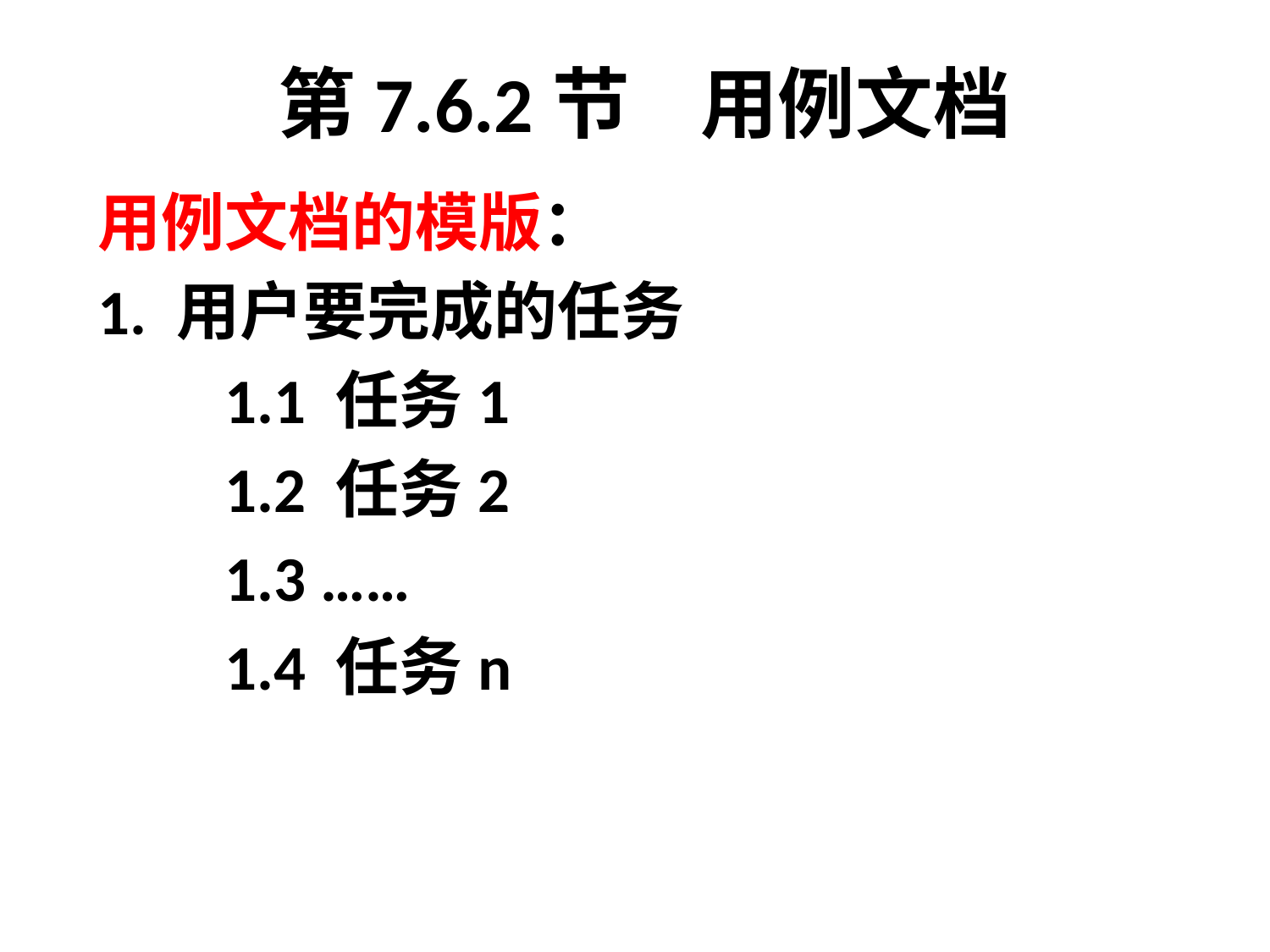

# 第7.6.2节    用例文档
用例文档的模版：
1. 用户要完成的任务
	1.1 任务1
	1.2 任务2
	1.3 ……
	1.4 任务n